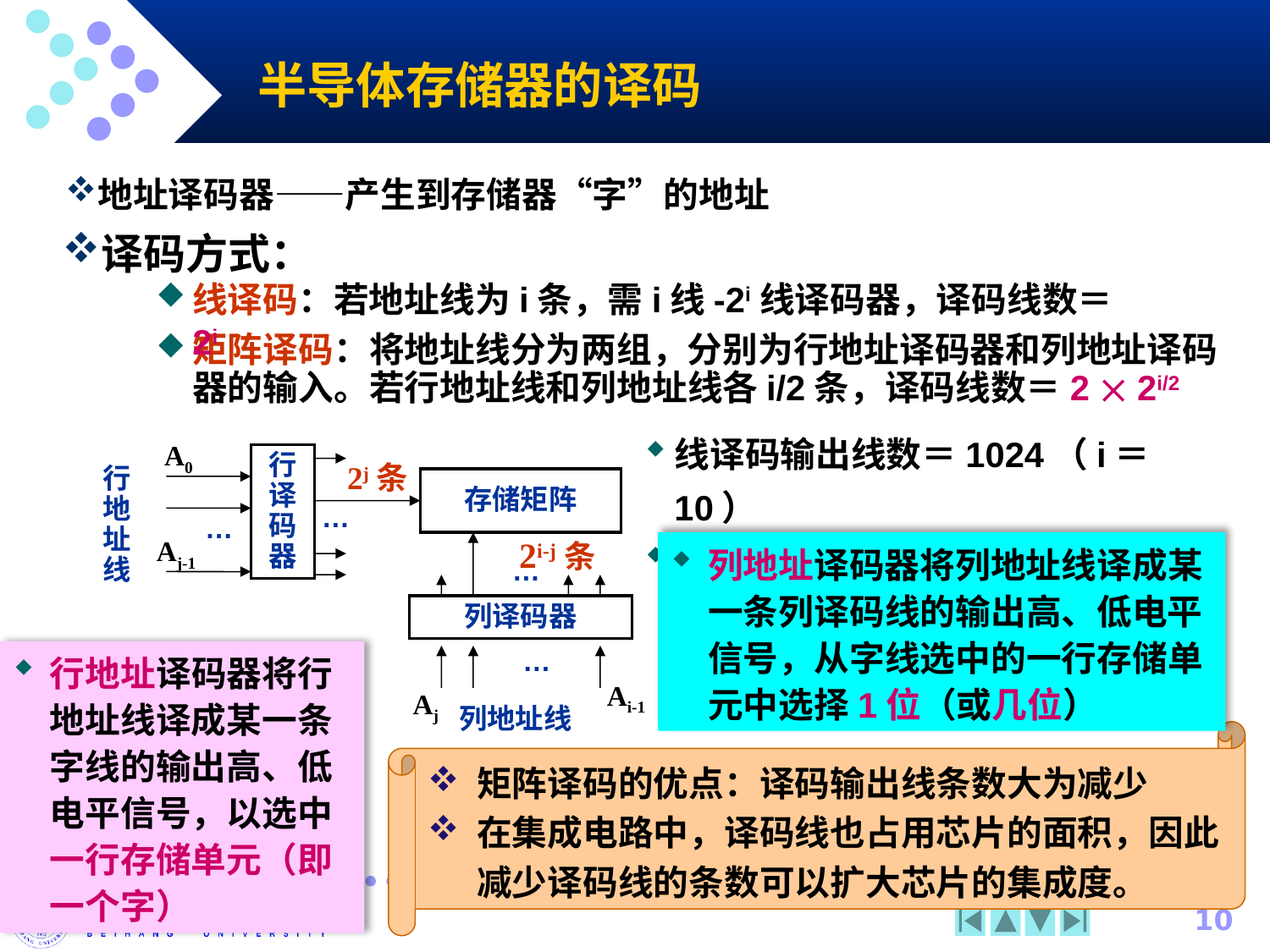

# 半导体存储器的译码
地址译码器——产生到存储器“字”的地址
译码方式：
线译码：若地址线为i条，需i线-2i线译码器，译码线数＝ 2i
矩阵译码：将地址线分为两组，分别为行地址译码器和列地址译码器的输入。若行地址线和列地址线各i/2条，译码线数＝2 × 2i/2
线译码输出线数＝1024（i＝10）
矩阵译码输出线数＝64（i＝10）
A0
行译码器
2j条
行地址线

存储矩阵
…

…
2i-j条

…

列译码器
…

列地址线
Aj-1
Ai-1
Aj
列地址译码器将列地址线译成某一条列译码线的输出高、低电平信号，从字线选中的一行存储单元中选择1位（或几位）
行地址译码器将行地址线译成某一条字线的输出高、低电平信号，以选中一行存储单元（即一个字）
矩阵译码的优点：译码输出线条数大为减少
在集成电路中，译码线也占用芯片的面积，因此减少译码线的条数可以扩大芯片的集成度。
10